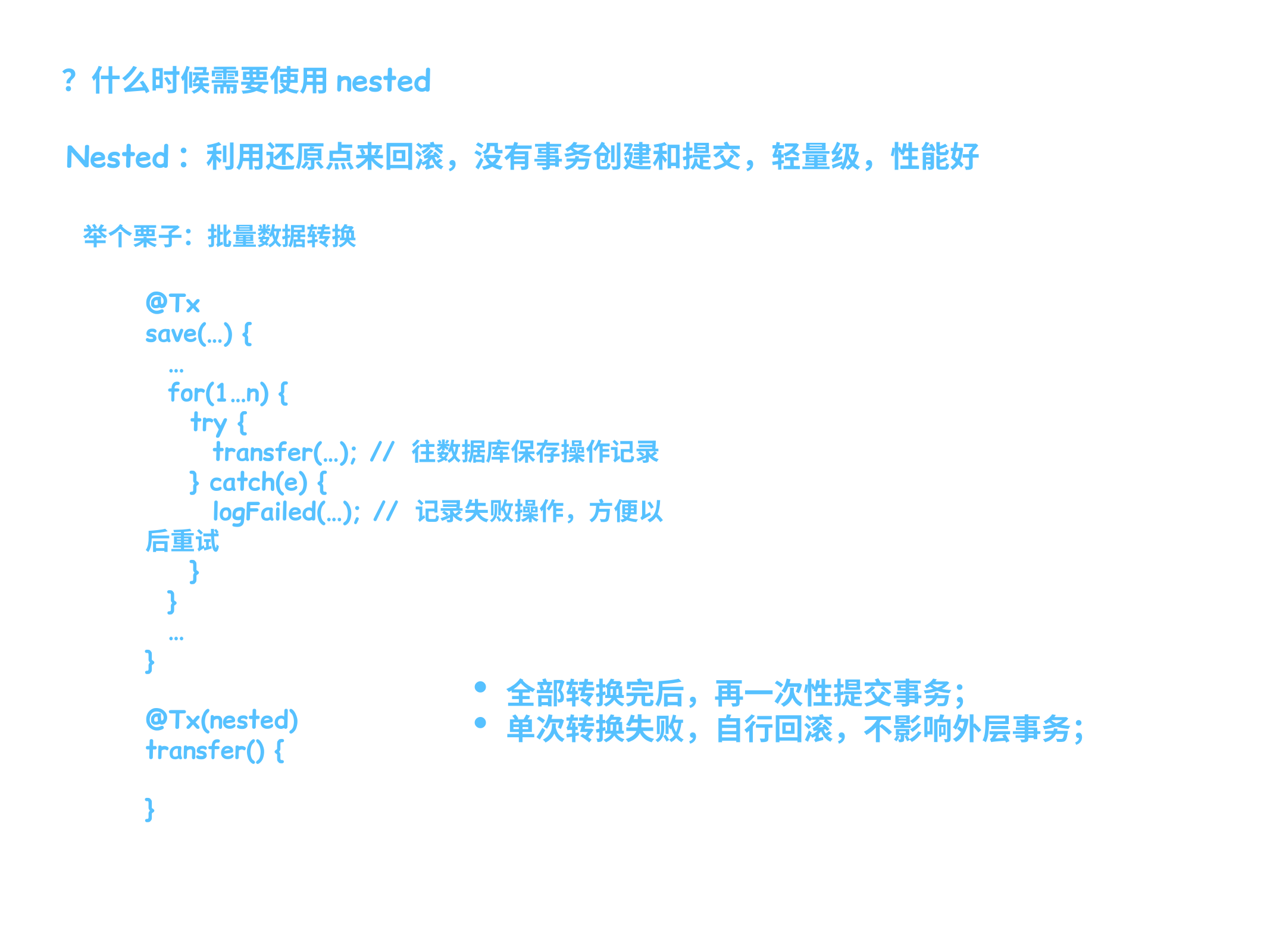

？什么时候需要使用nested
Nested：利用还原点来回滚，没有事务创建和提交，轻量级，性能好
举个栗子：批量数据转换
@Tx
save(…) {
…
for(1…n) {
try {
transfer(…); // 往数据库保存操作记录
} catch(e) {
logFailed(…); // 记录失败操作，方便以后重试
}
}
…
}

@Tx(nested)
transfer() {

}
全部转换完后，再一次性提交事务；
单次转换失败，自行回滚，不影响外层事务；